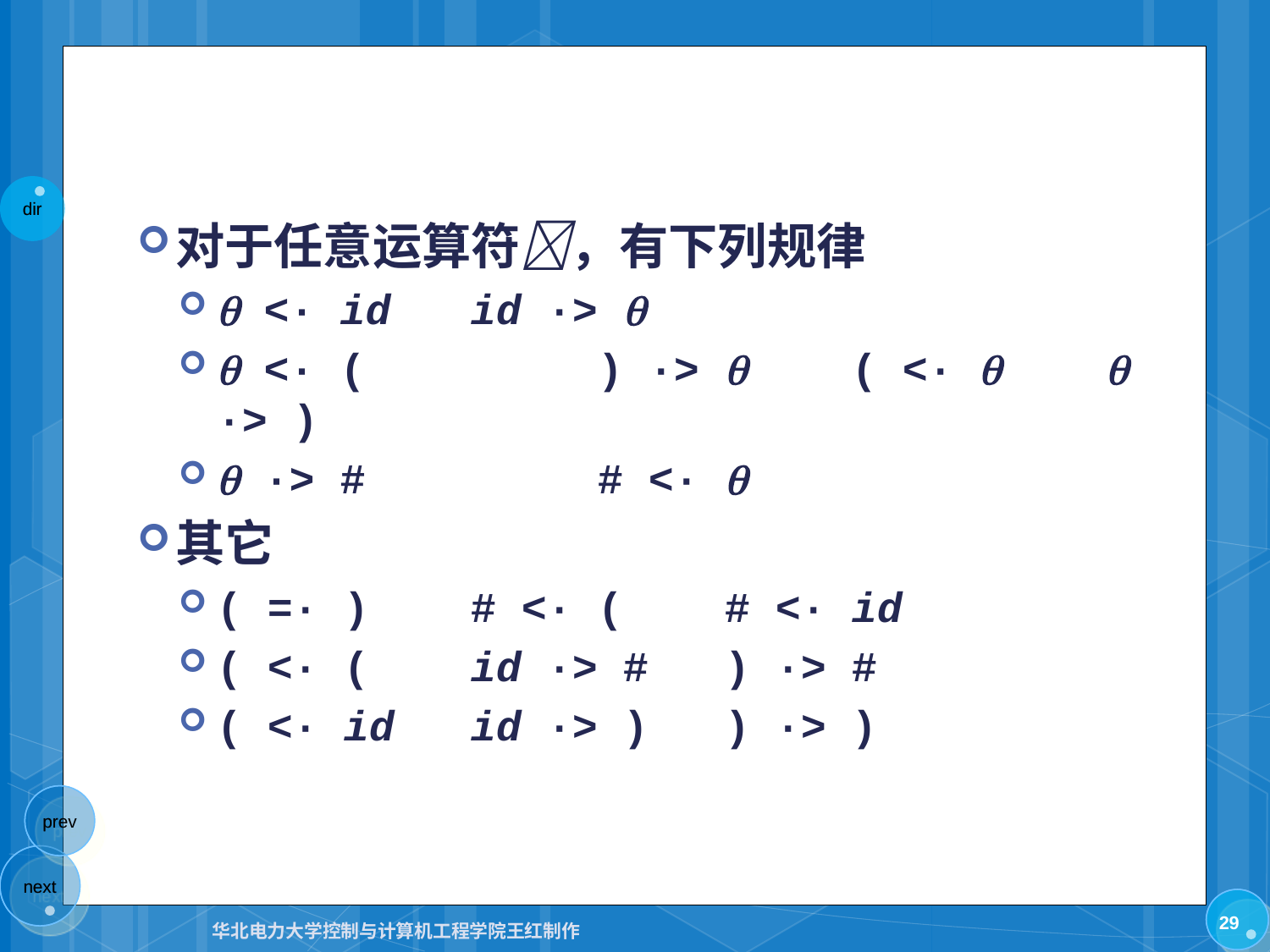

#
对于任意运算符θ，有下列规律
θ <· id	id ·> θ
θ <· (		) ·> θ	( <· θ	θ ·> )
θ ·> #		# <· θ
其它
( =· )	# <· (	# <· id
( <· (	id ·> #	) ·> #
( <· id	id ·> )	) ·> )
29
华北电力大学控制与计算机工程学院王红制作